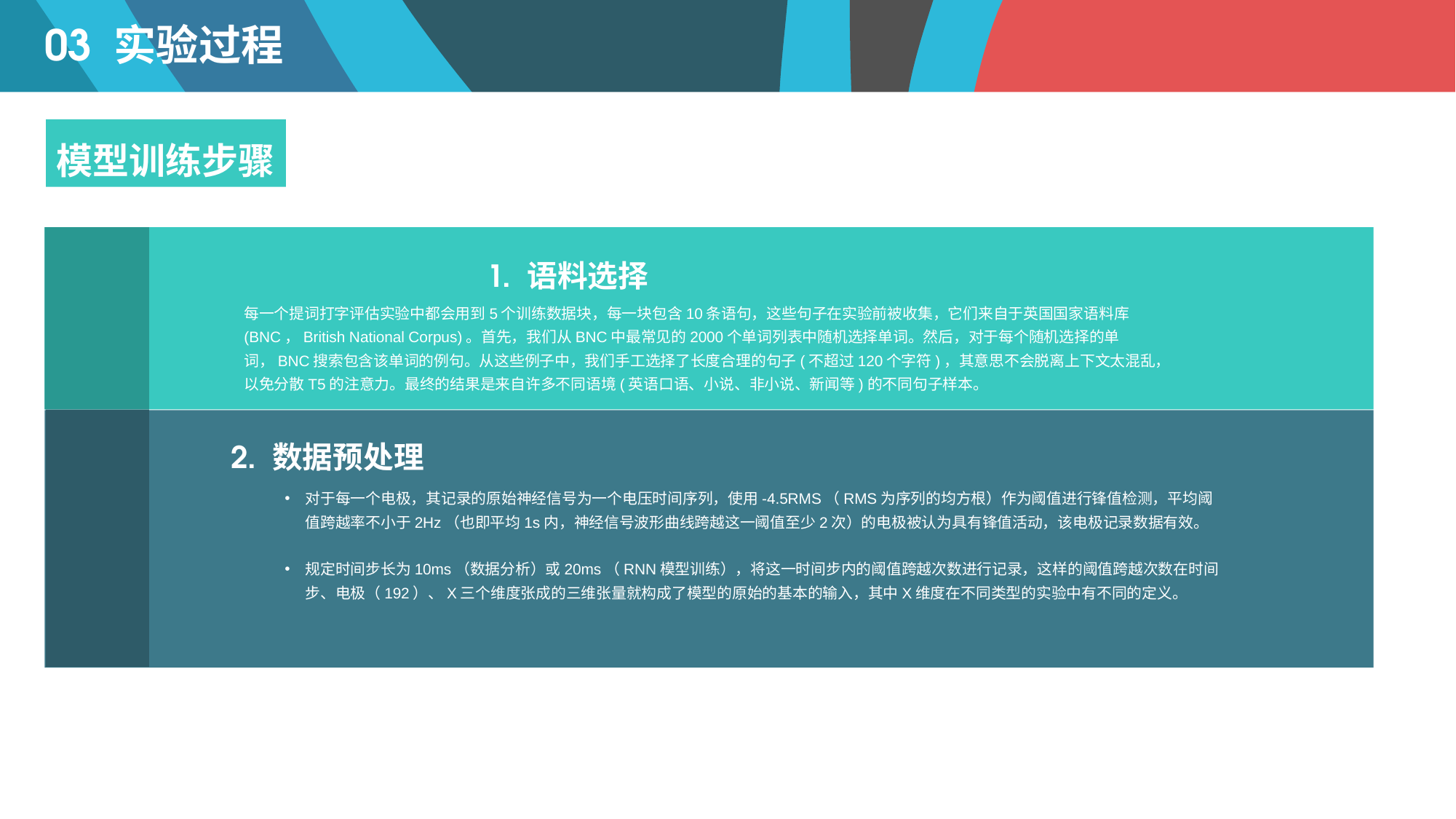

03 实验过程
模型训练步骤

1. 语料选择
每一个提词打字评估实验中都会用到5个训练数据块，每一块包含10条语句，这些句子在实验前被收集，它们来自于英国国家语料库(BNC，British National Corpus)。首先，我们从BNC中最常见的2000个单词列表中随机选择单词。然后，对于每个随机选择的单词，BNC搜索包含该单词的例句。从这些例子中，我们手工选择了长度合理的句子(不超过120个字符)，其意思不会脱离上下文太混乱，以免分散T5的注意力。最终的结果是来自许多不同语境(英语口语、小说、非小说、新闻等)的不同句子样本。

2. 数据预处理
对于每一个电极，其记录的原始神经信号为一个电压时间序列，使用-4.5RMS（RMS为序列的均方根）作为阈值进行锋值检测，平均阈值跨越率不小于2Hz（也即平均1s内，神经信号波形曲线跨越这一阈值至少2次）的电极被认为具有锋值活动，该电极记录数据有效。

规定时间步长为10ms（数据分析）或20ms（RNN模型训练），将这一时间步内的阈值跨越次数进行记录，这样的阈值跨越次数在时间步、电极（192）、X三个维度张成的三维张量就构成了模型的原始的基本的输入，其中X维度在不同类型的实验中有不同的定义。